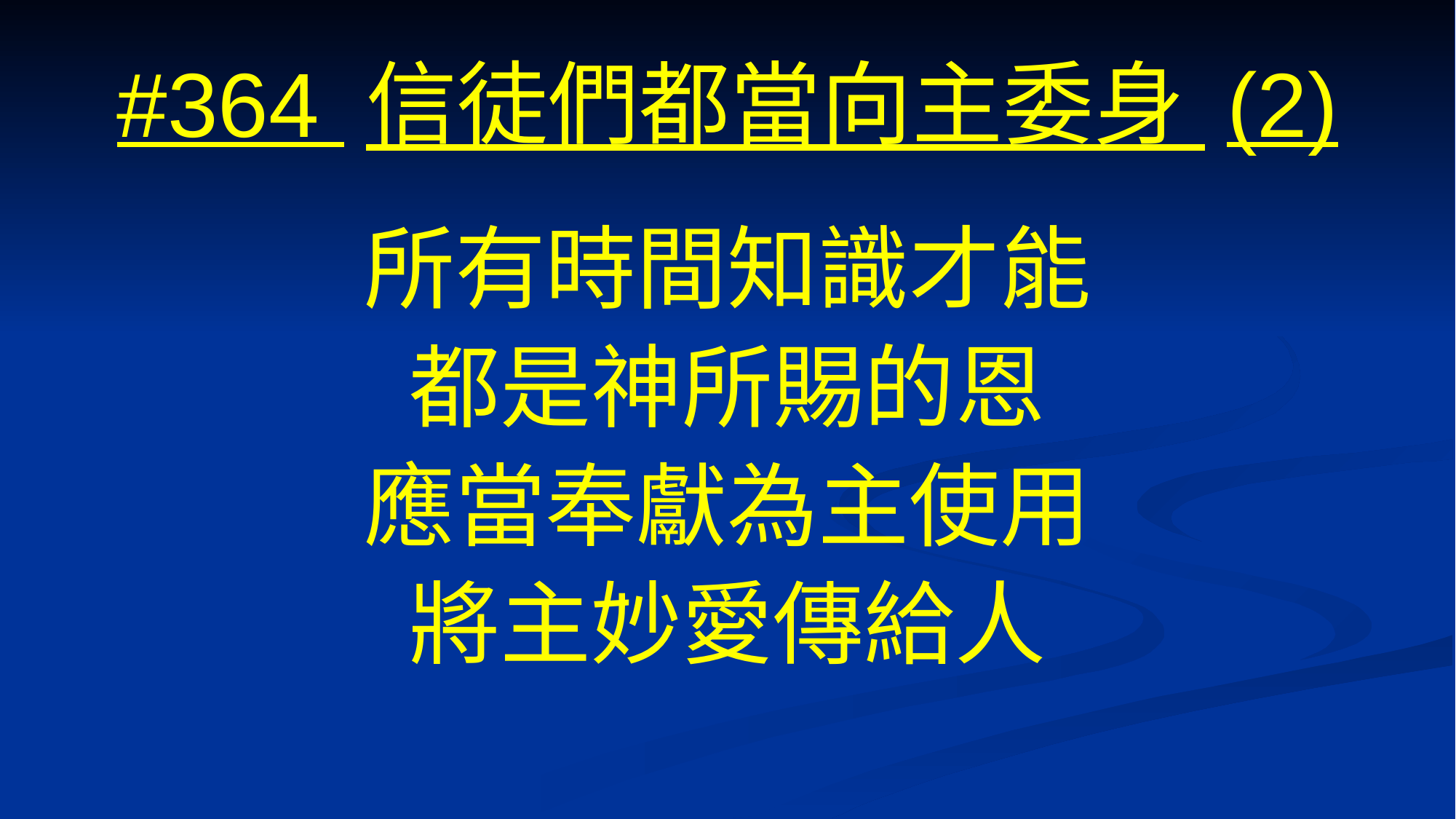

# #364 信徒們都當向主委身 (2)
所有時間知識才能
都是神所賜的恩
應當奉獻為主使用
將主妙愛傳給人